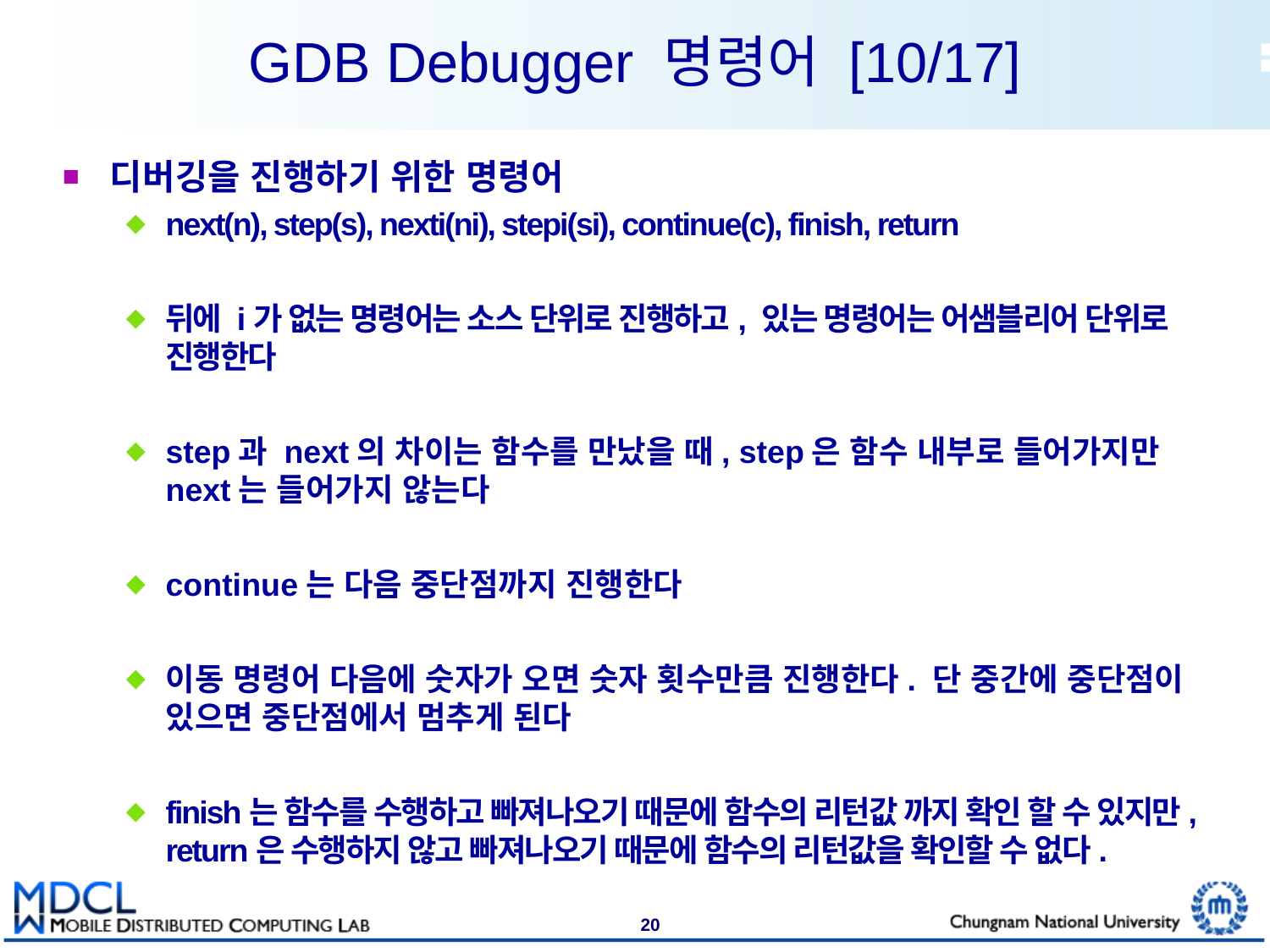

# GDB Debugger 명령어 [10/17]
디버깅을 진행하기 위한 명령어
next(n), step(s), nexti(ni), stepi(si), continue(c), finish, return

뒤에 i가 없는 명령어는 소스 단위로 진행하고, 있는 명령어는 어샘블리어 단위로 진행한다

step과 next의 차이는 함수를 만났을 때, step은 함수 내부로 들어가지만 next는 들어가지 않는다

continue는 다음 중단점까지 진행한다

이동 명령어 다음에 숫자가 오면 숫자 횟수만큼 진행한다. 단 중간에 중단점이 있으면 중단점에서 멈추게 된다

finish는 함수를 수행하고 빠져나오기 때문에 함수의 리턴값 까지 확인 할 수 있지만, return은 수행하지 않고 빠져나오기 때문에 함수의 리턴값을 확인할 수 없다.